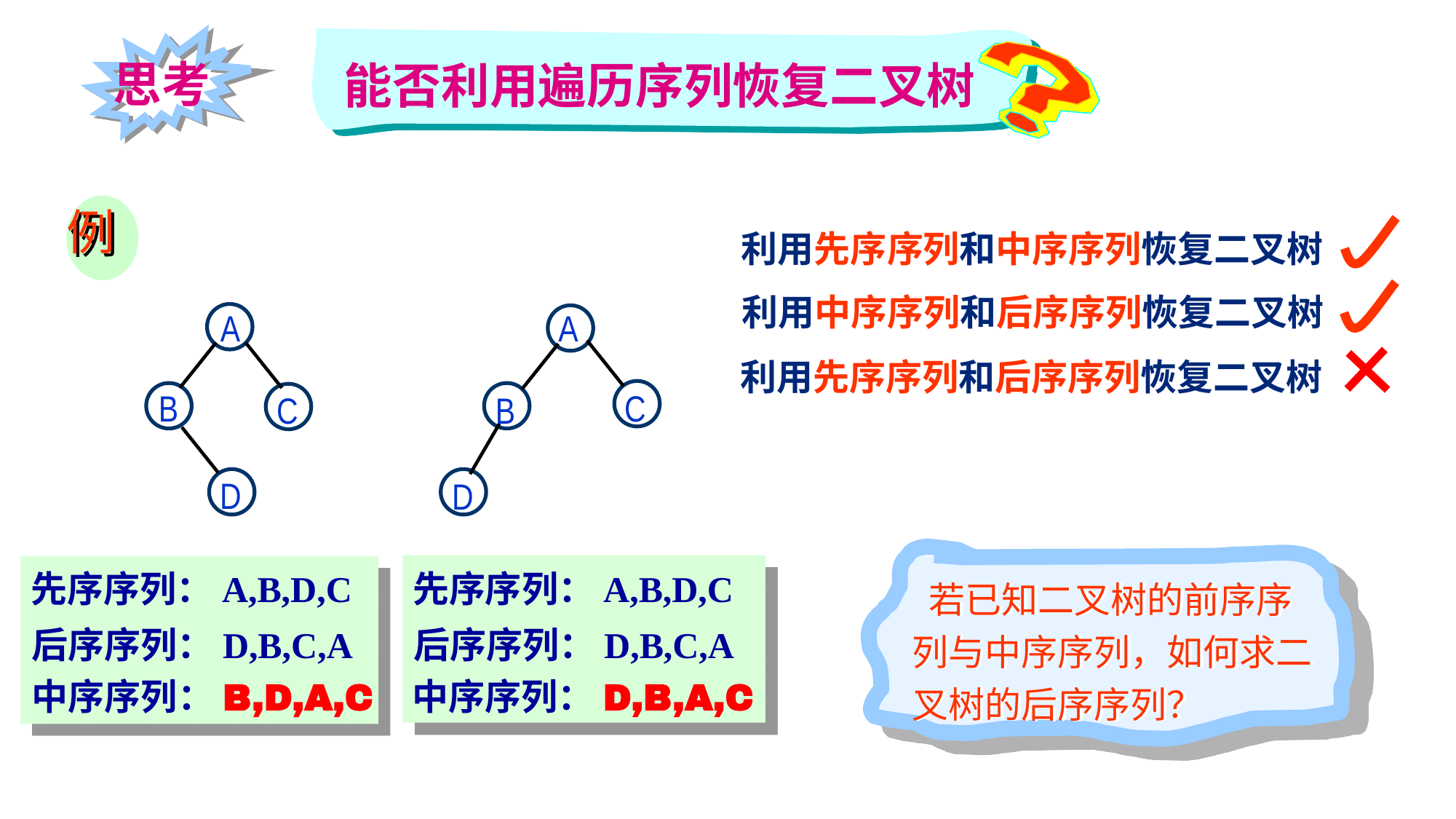

能否利用遍历序列恢复二叉树

思考

例
利用先序序列和中序序列恢复二叉树

利用中序序列和后序序列恢复二叉树

利用先序序列和后序序列恢复二叉树
A
A

C
B

C
B

D
D

 若已知二叉树的前序序列与中序序列，如何求二叉树的后序序列？

先序序列：A,B,D,C
先序序列：A,B,D,C
后序序列：D,B,C,A
后序序列：D,B,C,A
中序序列：D,B,A,C
中序序列：B,D,A,C